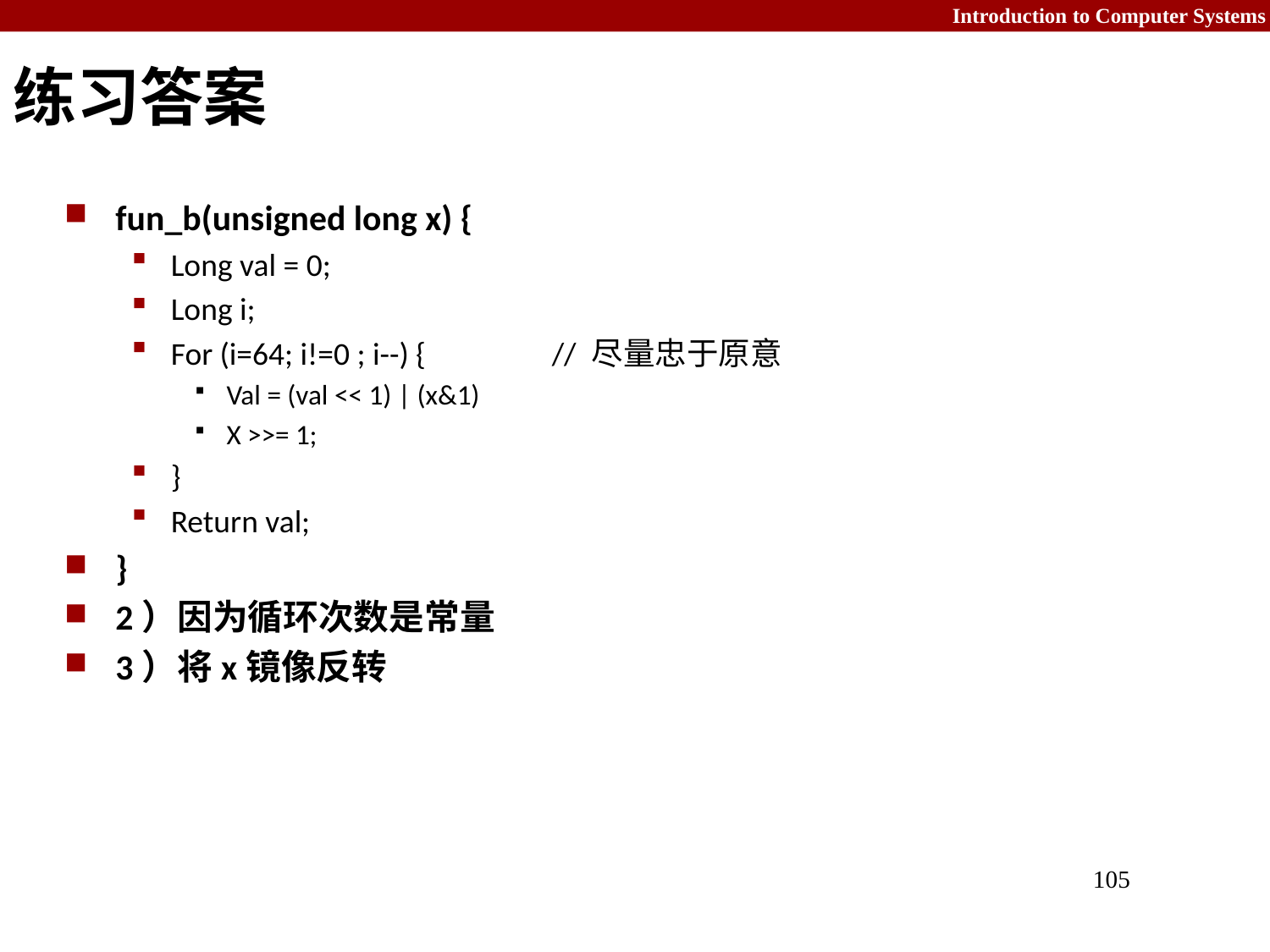

# 练习答案
fun_b(unsigned long x) {
Long val = 0;
Long i;
For (i=64; i!=0 ; i--) {	// 尽量忠于原意
Val = (val << 1) | (x&1)
X >>= 1;
}
Return val;
}
2）因为循环次数是常量
3）将x镜像反转
105